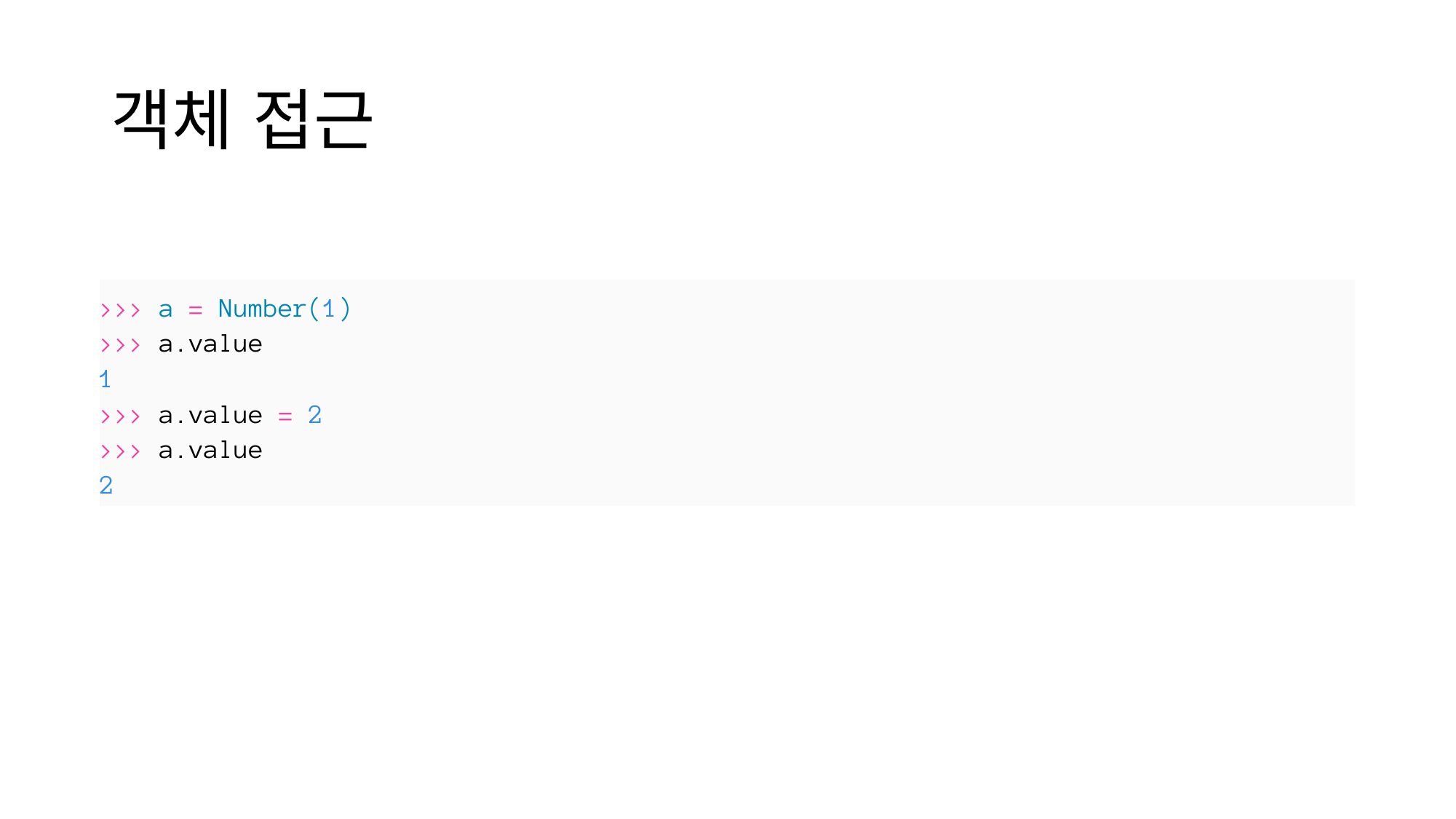

# 객체 접근
| >>> a = Number(1) >>> a.value 1 >>> a.value = 2 >>> a.value 2 |
| --- |